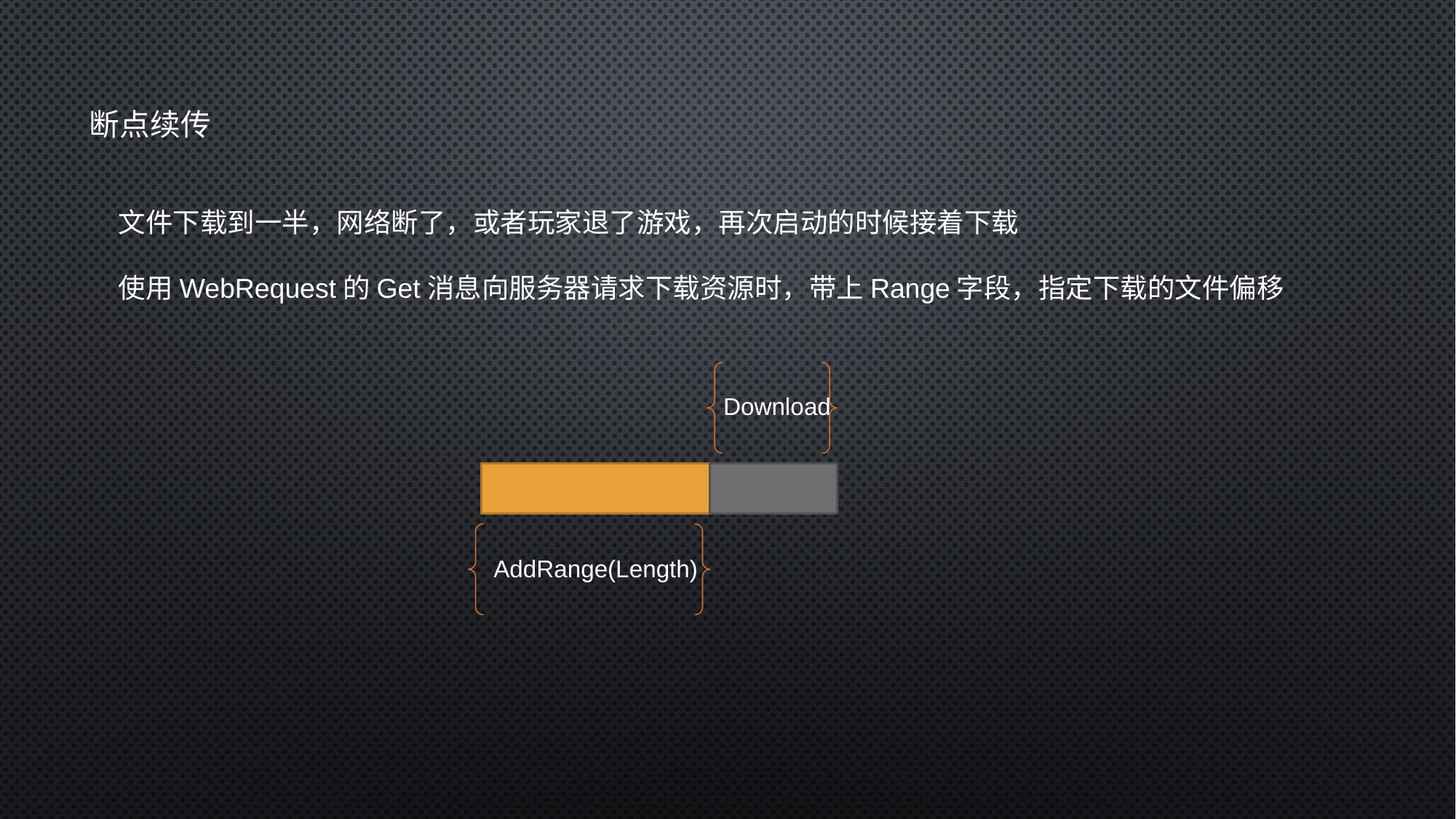

断点续传

文件下载到一半，网络断了，或者玩家退了游戏，再次启动的时候接着下载

使用WebRequest的Get消息向服务器请求下载资源时，带上Range字段，指定下载的文件偏移

Download

AddRange(Length)